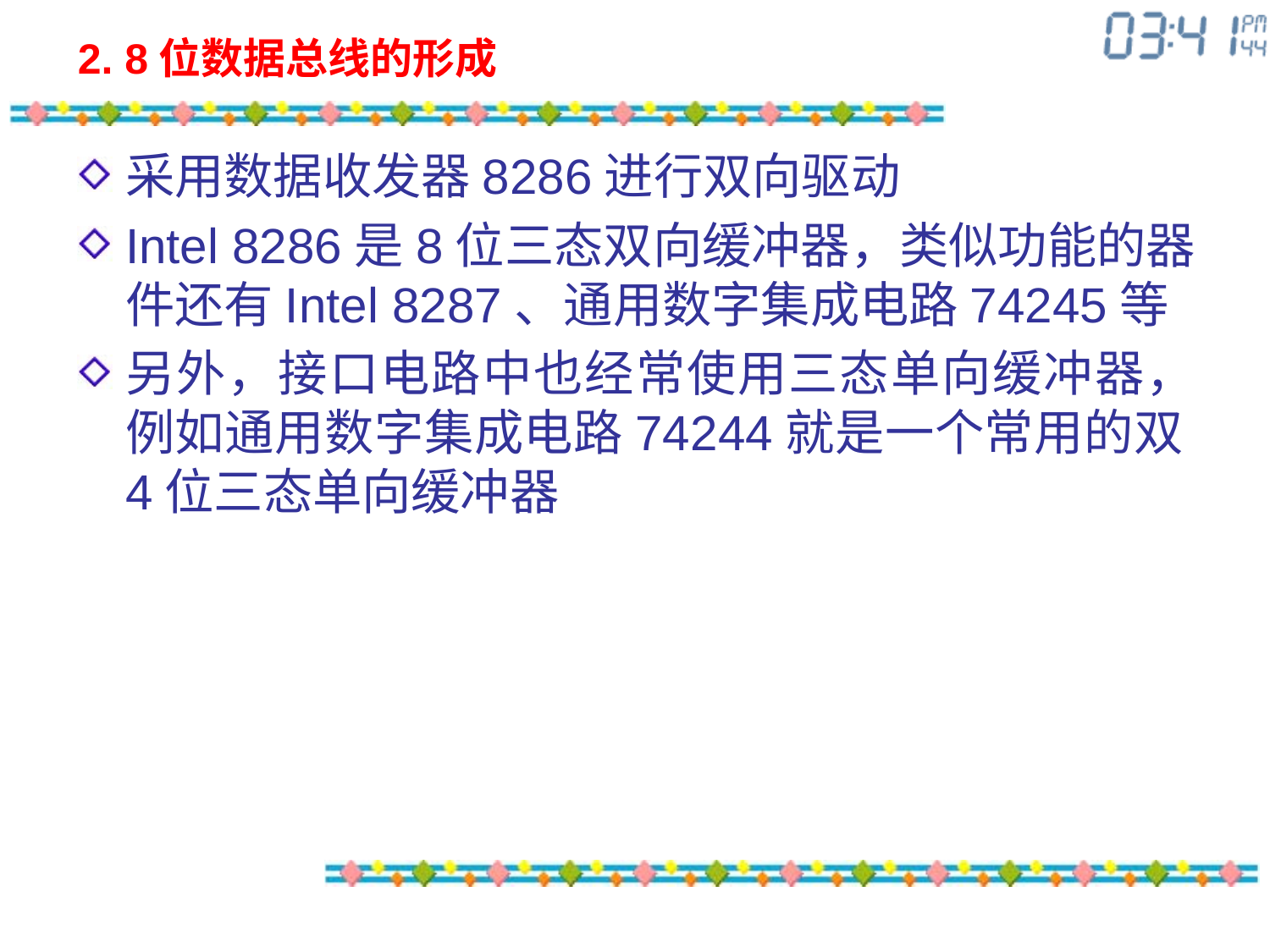

# 2. 8位数据总线的形成
采用数据收发器8286进行双向驱动
Intel 8286是8位三态双向缓冲器，类似功能的器件还有Intel 8287、通用数字集成电路74245等
另外，接口电路中也经常使用三态单向缓冲器，例如通用数字集成电路74244就是一个常用的双4位三态单向缓冲器